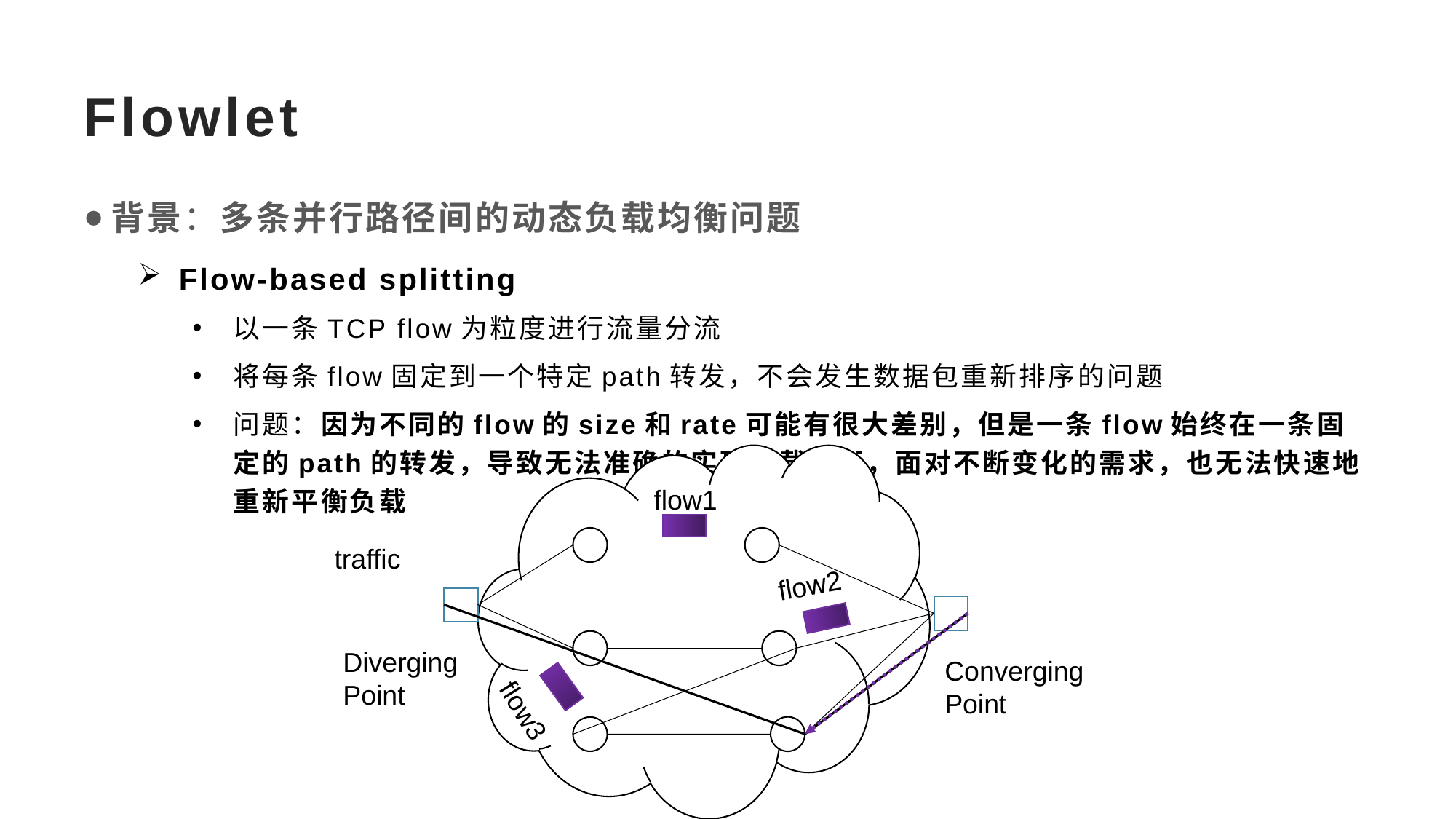

# Flowlet
背景：多条并行路径间的动态负载均衡问题
Flow-based splitting
以一条TCP flow为粒度进行流量分流
将每条flow固定到一个特定path转发，不会发生数据包重新排序的问题
问题：因为不同的flow的size和rate可能有很大差别，但是一条flow始终在一条固定的path的转发，导致无法准确的实现负载均衡，面对不断变化的需求，也无法快速地重新平衡负载

flow1

traffic
flow2

Diverging Point
Converging Point

flow3